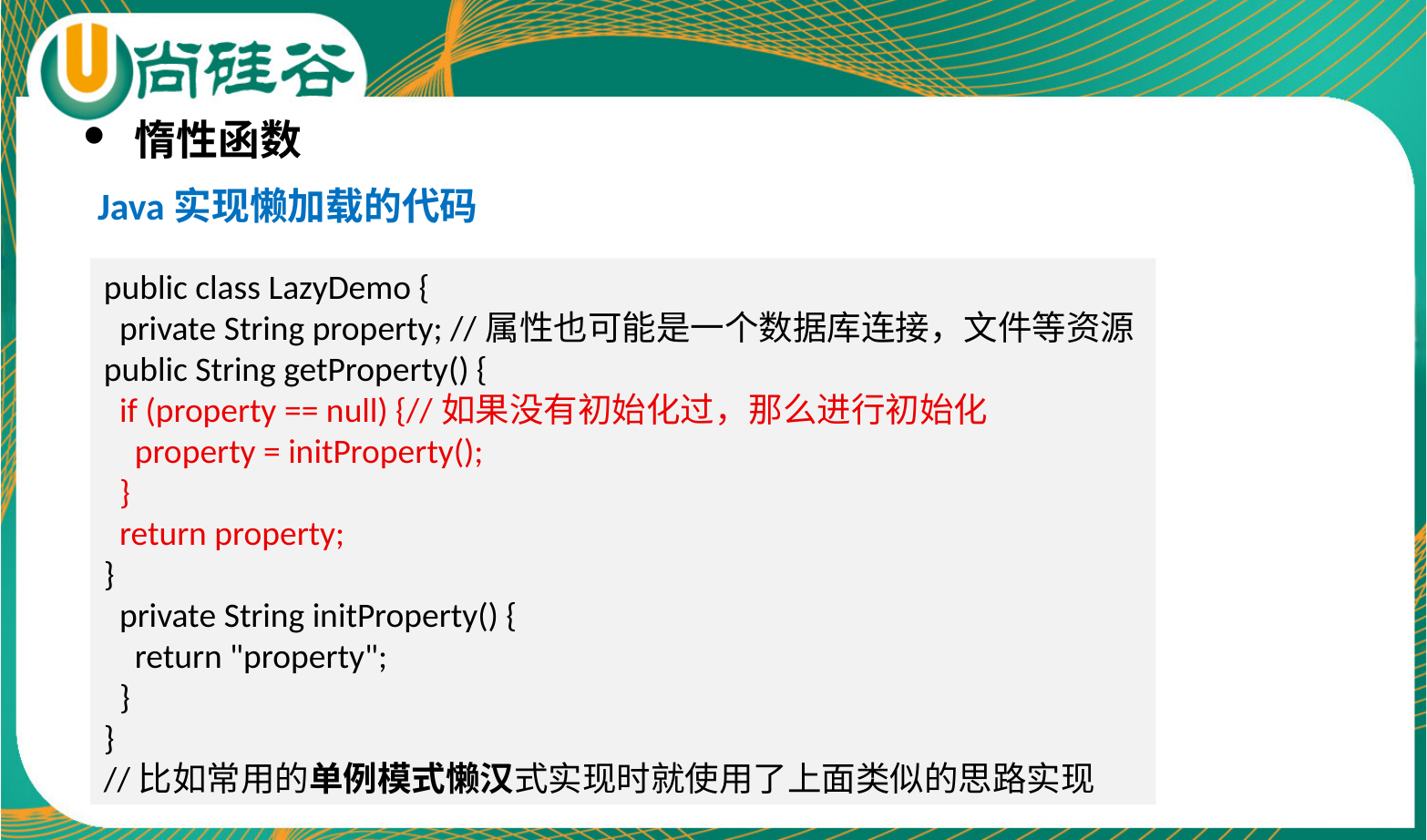

惰性函数
Java实现懒加载的代码

public class LazyDemo {
  private String property; //属性也可能是一个数据库连接，文件等资源
public String getProperty() {
  if (property == null) {//如果没有初始化过，那么进行初始化
    property = initProperty();
  }
  return property;
}
  private String initProperty() {
    return "property";
  }
}
//比如常用的单例模式懒汉式实现时就使用了上面类似的思路实现